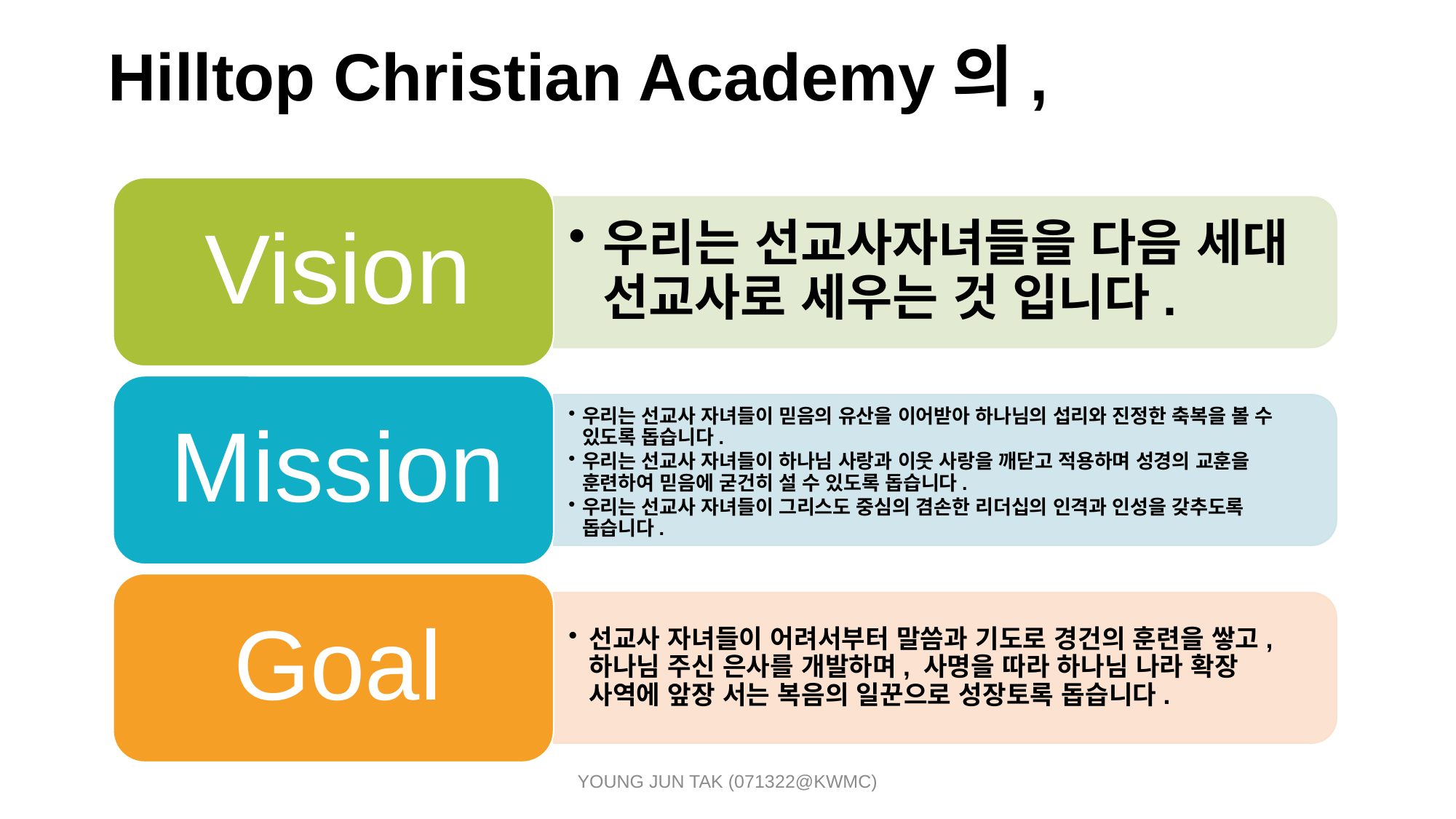

# Hilltop Christian Academy의,
우리는 선교사자녀들을 다음 세대 선교사로 세우는 것 입니다.
Vision

우리는 선교사 자녀들이 믿음의 유산을 이어받아 하나님의 섭리와 진정한 축복을 볼 수 있도록 돕습니다.
우리는 선교사 자녀들이 하나님 사랑과 이웃 사랑을 깨닫고 적용하며 성경의 교훈을 훈련하여 믿음에 굳건히 설 수 있도록 돕습니다.
우리는 선교사 자녀들이 그리스도 중심의 겸손한 리더십의 인격과 인성을 갖추도록 돕습니다.

Mission
선교사 자녀들이 어려서부터 말씀과 기도로 경건의 훈련을 쌓고, 하나님 주신 은사를 개발하며, 사명을 따라 하나님 나라 확장 사역에 앞장 서는 복음의 일꾼으로 성장토록 돕습니다.
Goal

YOUNG JUN TAK (071322@KWMC)